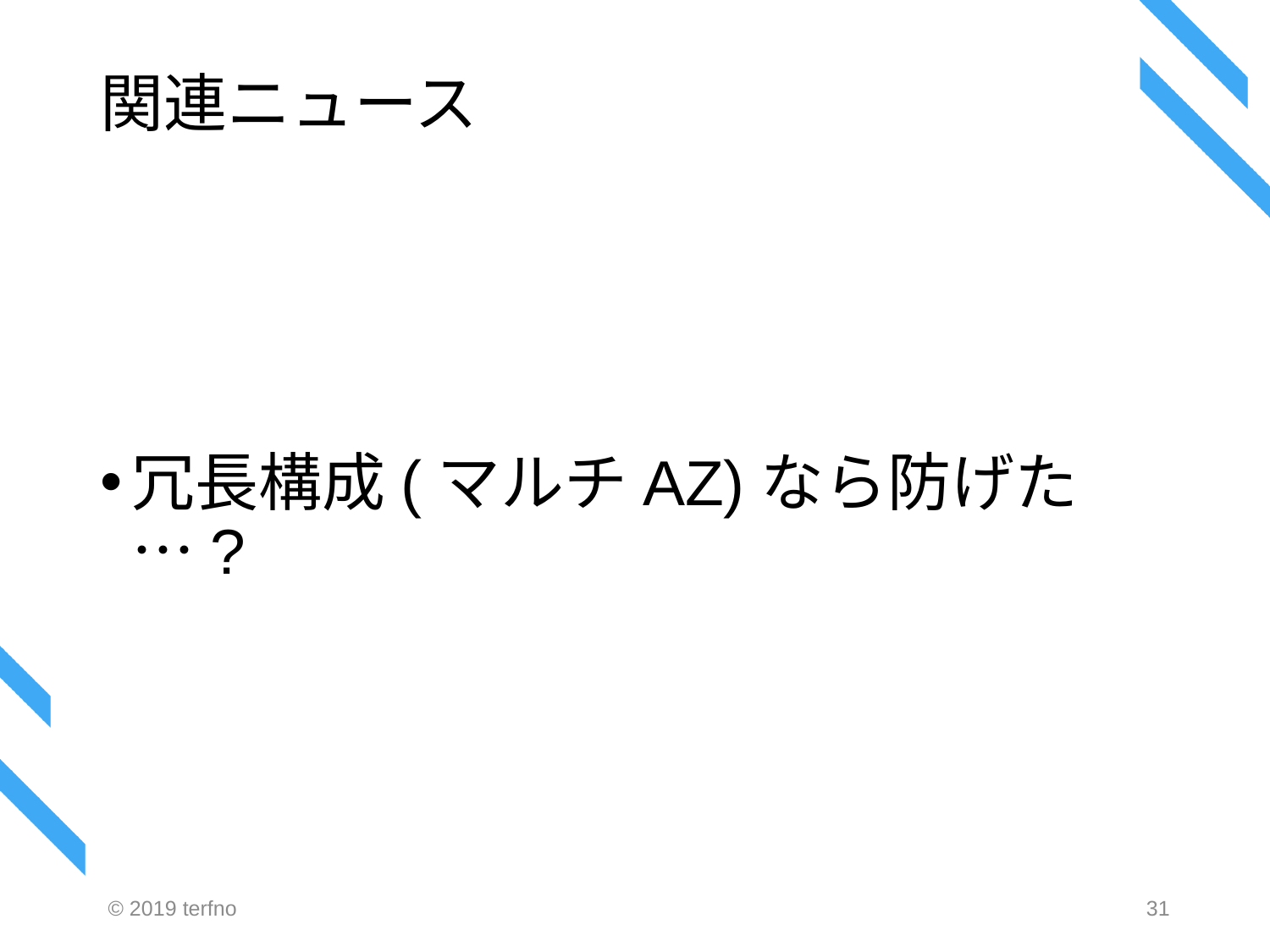

# 関連ニュース
冗長構成(マルチAZ)なら防げた…?
© 2019 terfno
31